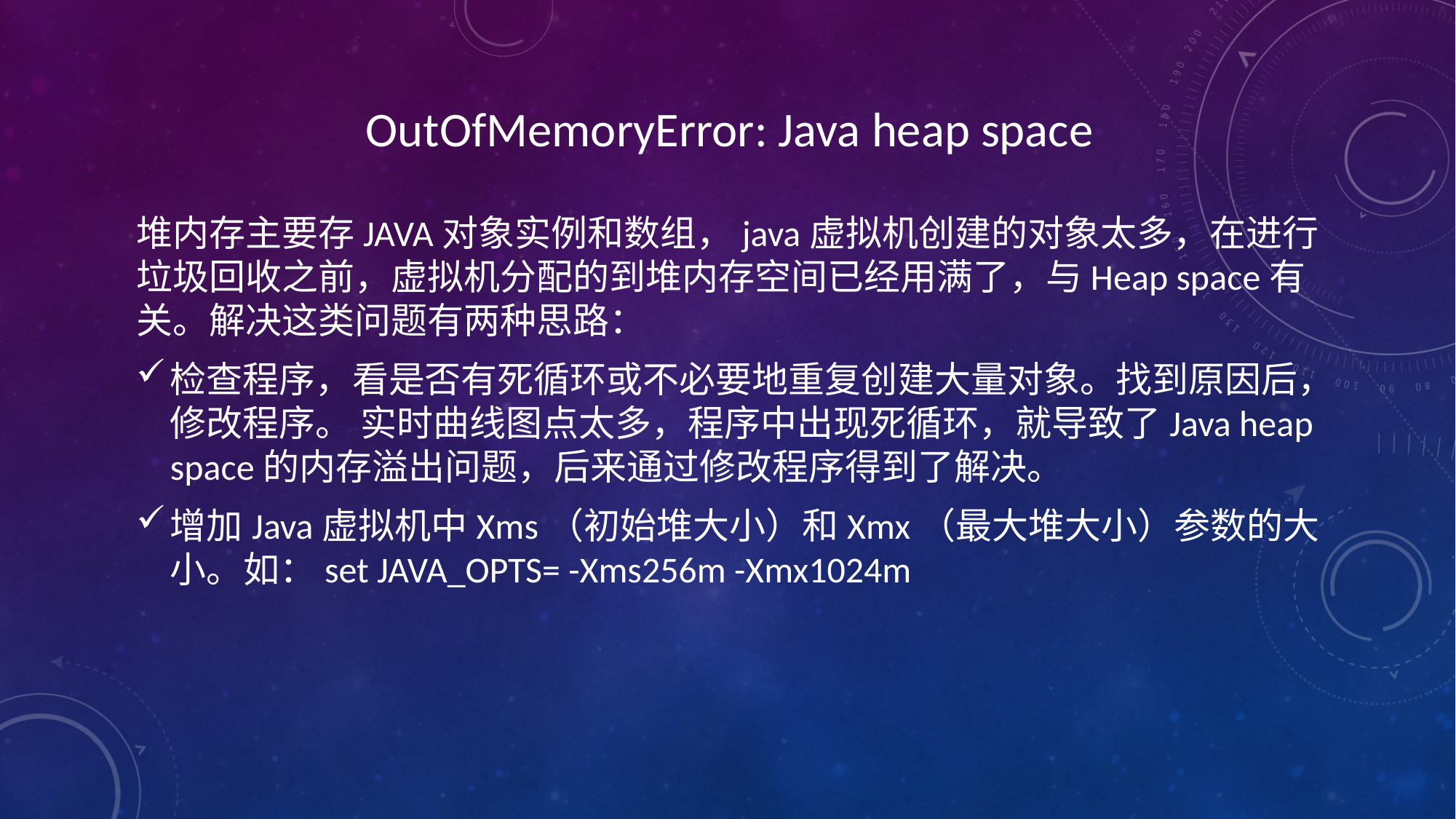

OutOfMemoryError: Java heap space
堆内存主要存JAVA对象实例和数组，java虚拟机创建的对象太多，在进行垃圾回收之前，虚拟机分配的到堆内存空间已经用满了，与Heap space有关。解决这类问题有两种思路：
检查程序，看是否有死循环或不必要地重复创建大量对象。找到原因后，修改程序。 实时曲线图点太多，程序中出现死循环，就导致了Java heap space的内存溢出问题，后来通过修改程序得到了解决。
增加Java虚拟机中Xms（初始堆大小）和Xmx（最大堆大小）参数的大小。如：set JAVA_OPTS= -Xms256m -Xmx1024m